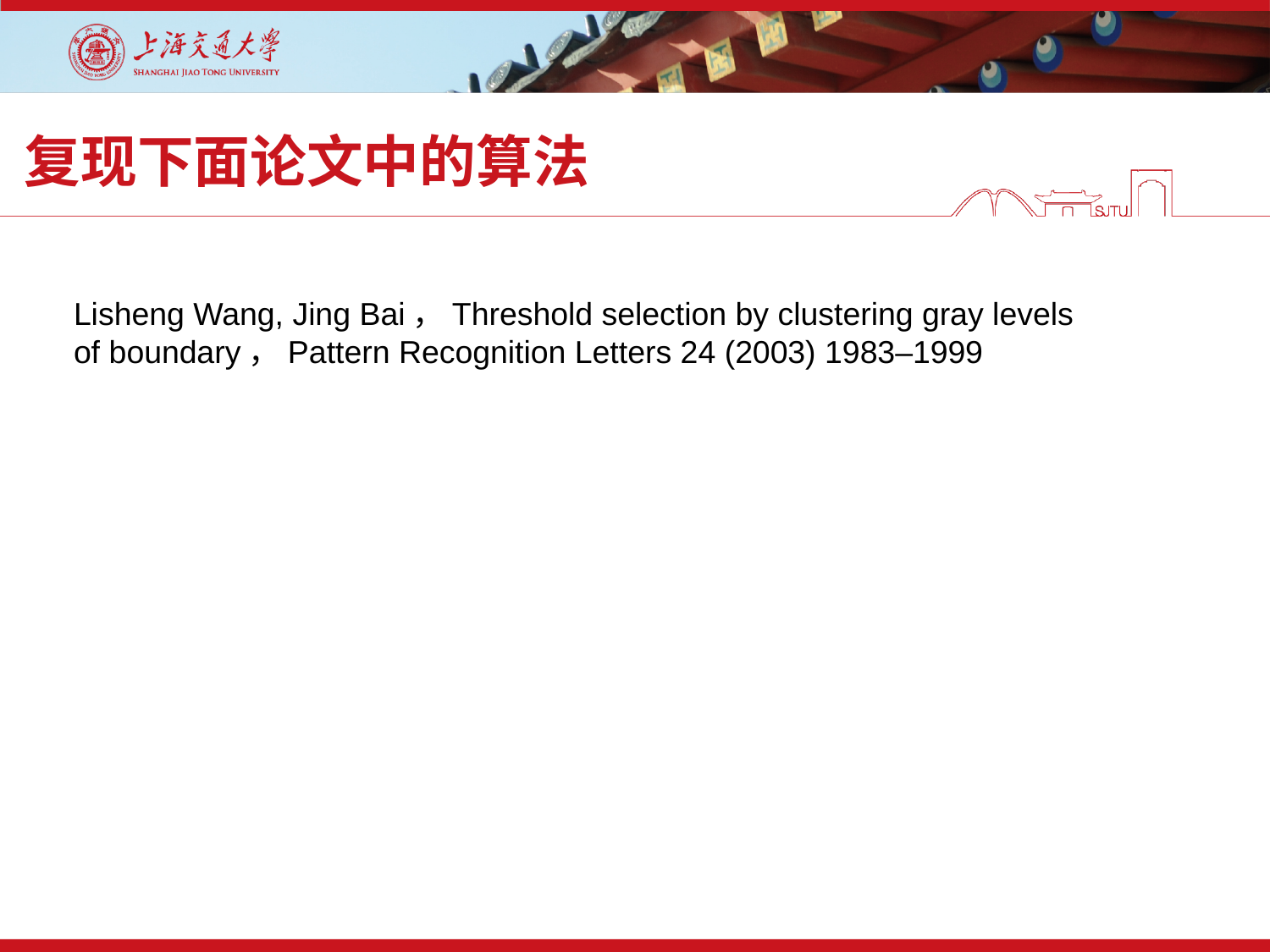

# 复现下面论文中的算法
Lisheng Wang, Jing Bai，Threshold selection by clustering gray levels of boundary，Pattern Recognition Letters 24 (2003) 1983–1999